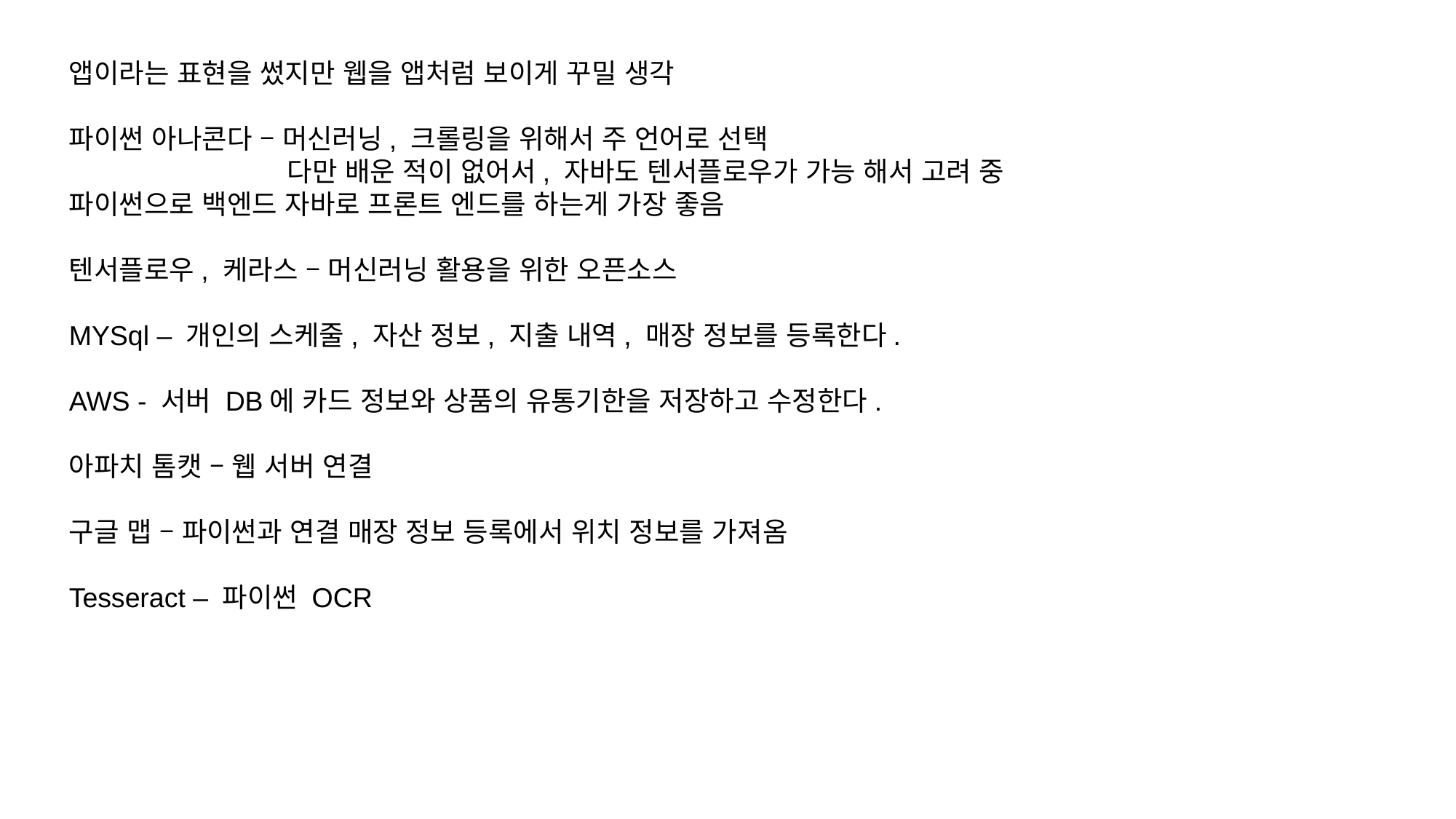

앱이라는 표현을 썼지만 웹을 앱처럼 보이게 꾸밀 생각

파이썬 아나콘다 – 머신러닝, 크롤링을 위해서 주 언어로 선택
		다만 배운 적이 없어서, 자바도 텐서플로우가 가능 해서 고려 중
파이썬으로 백엔드 자바로 프론트 엔드를 하는게 가장 좋음

텐서플로우, 케라스 – 머신러닝 활용을 위한 오픈소스

MYSql – 개인의 스케줄, 자산 정보, 지출 내역, 매장 정보를 등록한다.

AWS - 서버 DB에 카드 정보와 상품의 유통기한을 저장하고 수정한다.

아파치 톰캣 – 웹 서버 연결

구글 맵 – 파이썬과 연결 매장 정보 등록에서 위치 정보를 가져옴

Tesseract – 파이썬 OCR